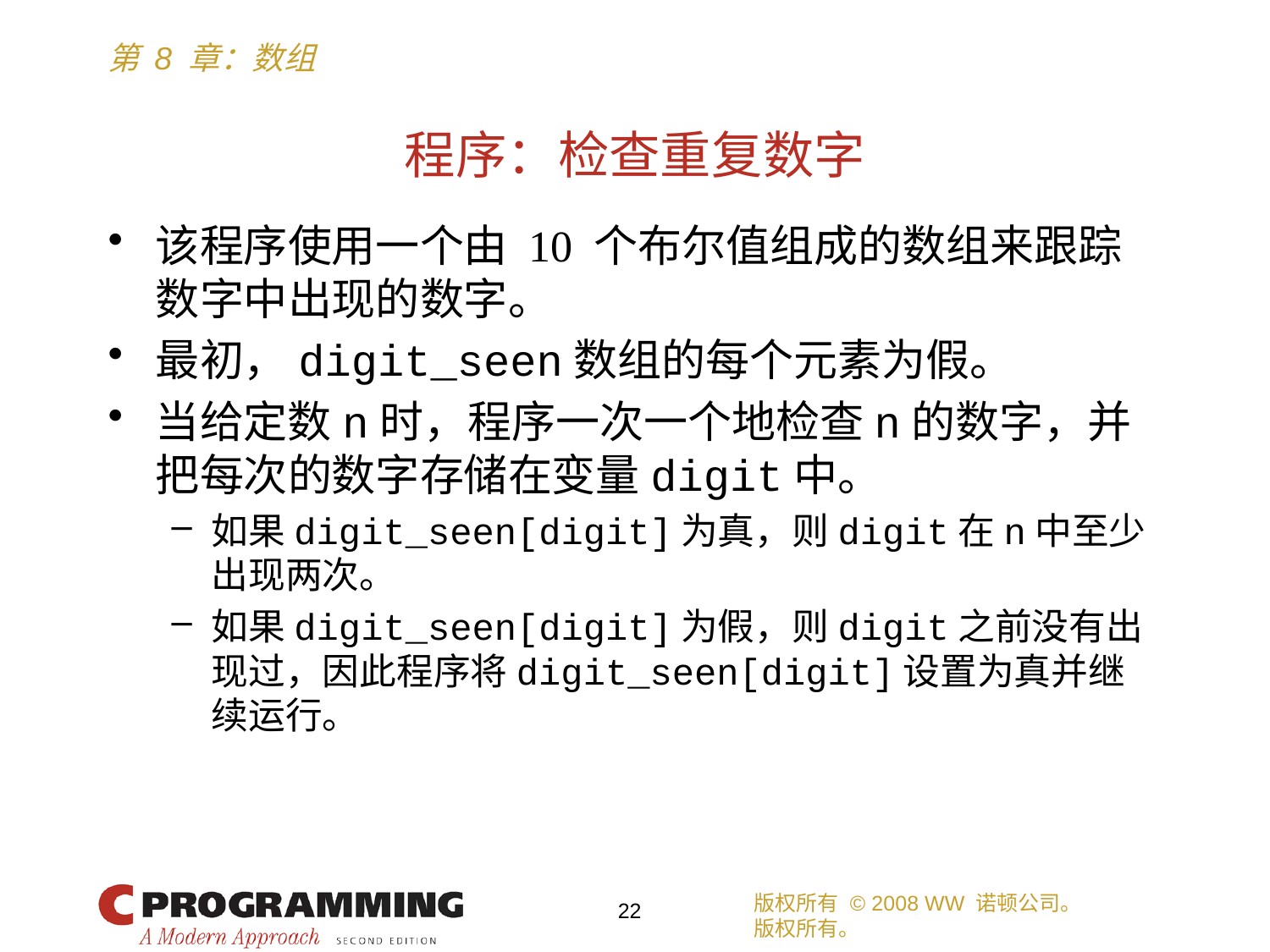

# 程序：检查重复数字
该程序使用一个由 10 个布尔值组成的数组来跟踪数字中出现的数字。
最初，digit_seen数组的每个元素为假。
当给定数n时，程序一次一个地检查n的数字，并把每次的数字存储在变量digit中。
如果digit_seen[digit]为真，则digit在n中至少出现两次。
如果digit_seen[digit]为假，则digit之前没有出现过，因此程序将digit_seen[digit]设置为真并继续运行。
版权所有 © 2008 WW 诺顿公司。
版权所有。
22